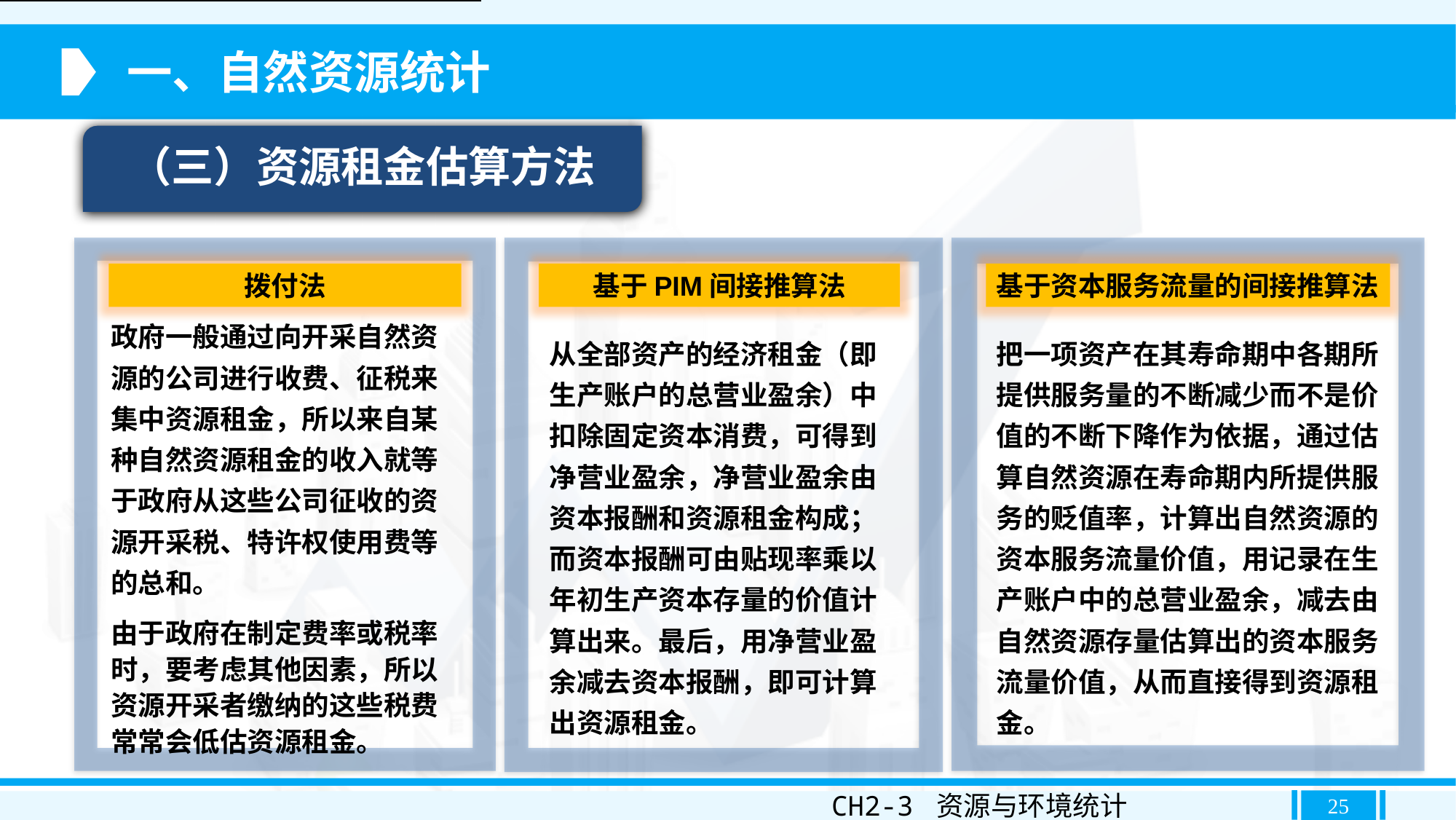

从全部资产的经济租金（即生产账户的总营业盈余）中扣除固定资本消费[1]，可得到净营业盈余，净营业盈余由资本报酬和资源租金构成；而资本报酬可由贴现率乘以年初生产资本存量的价值计算出来。最后，用净营业盈余减去资本报酬，即可计算出资源租金。

 一、自然资源统计

（三）资源租金估算方法

拨付法
基于PIM间接推算法
基于资本服务流量的间接推算法
政府一般通过向开采自然资源的公司进行收费、征税来集中资源租金，所以来自某种自然资源租金的收入就等于政府从这些公司征收的资源开采税、特许权使用费等的总和。
从全部资产的经济租金（即生产账户的总营业盈余）中扣除固定资本消费，可得到净营业盈余，净营业盈余由资本报酬和资源租金构成；而资本报酬可由贴现率乘以年初生产资本存量的价值计算出来。最后，用净营业盈余减去资本报酬，即可计算出资源租金。
把一项资产在其寿命期中各期所提供服务量的不断减少而不是价值的不断下降作为依据，通过估算自然资源在寿命期内所提供服务的贬值率，计算出自然资源的资本服务流量价值，用记录在生产账户中的总营业盈余，减去由自然资源存量估算出的资本服务流量价值，从而直接得到资源租金。
由于政府在制定费率或税率时，要考虑其他因素，所以资源开采者缴纳的这些税费常常会低估资源租金。
CH2-3 资源与环境统计
25